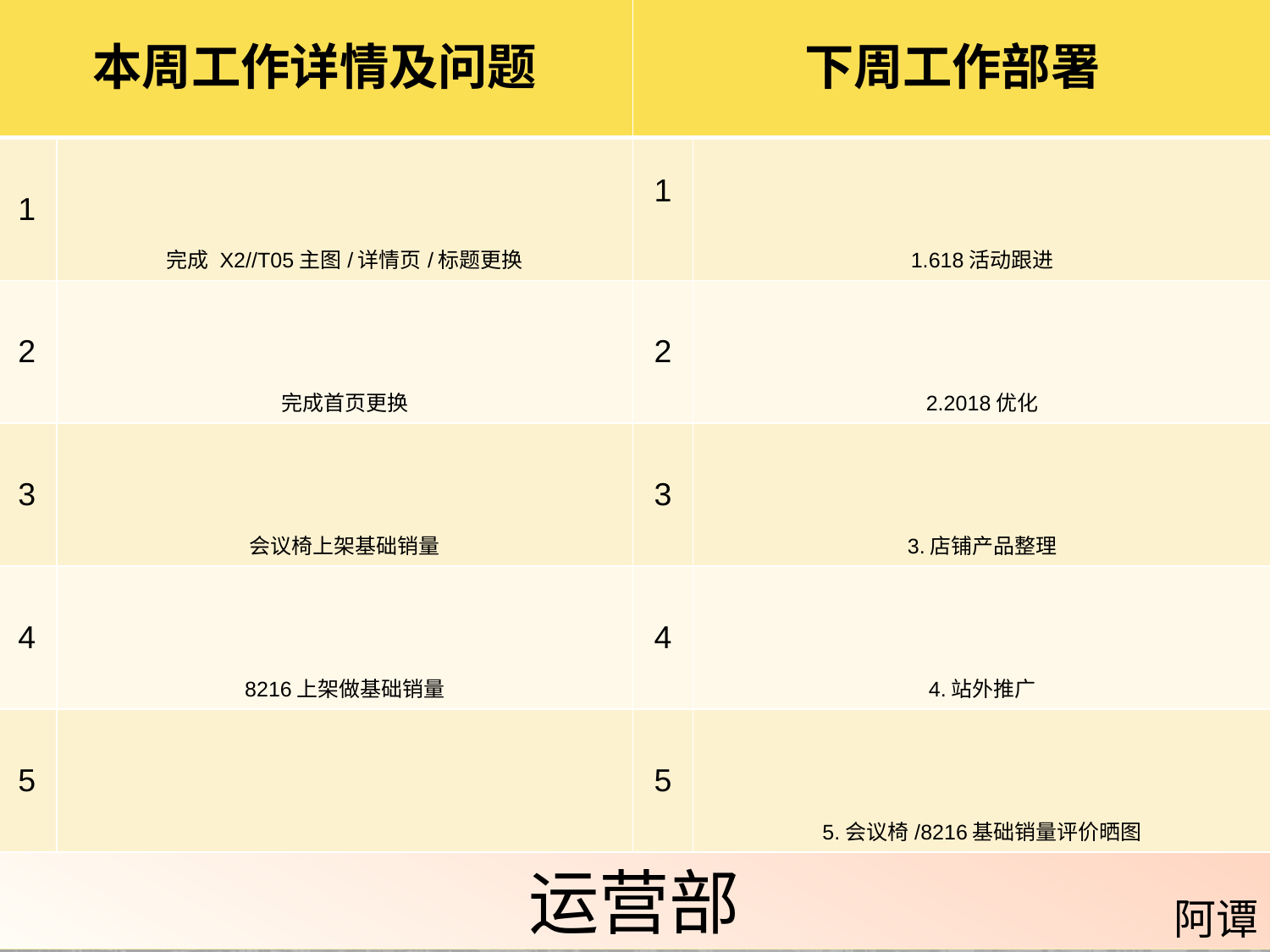

| 本周工作详情及问题 |  | 下周工作部署 |  |
| --- | --- | --- | --- |
| 1 | 完成 X2//T05主图/详情页/标题更换 | 1 | 1.618活动跟进 |
| 2 | 完成首页更换 | 2 | 2.2018优化 |
| 3 | 会议椅上架基础销量 | 3 | 3.店铺产品整理 |
| 4 | 8216上架做基础销量 | 4 | 4.站外推广 |
| 5 |  | 5 | 5.会议椅/8216基础销量评价晒图 |
运营部
阿谭